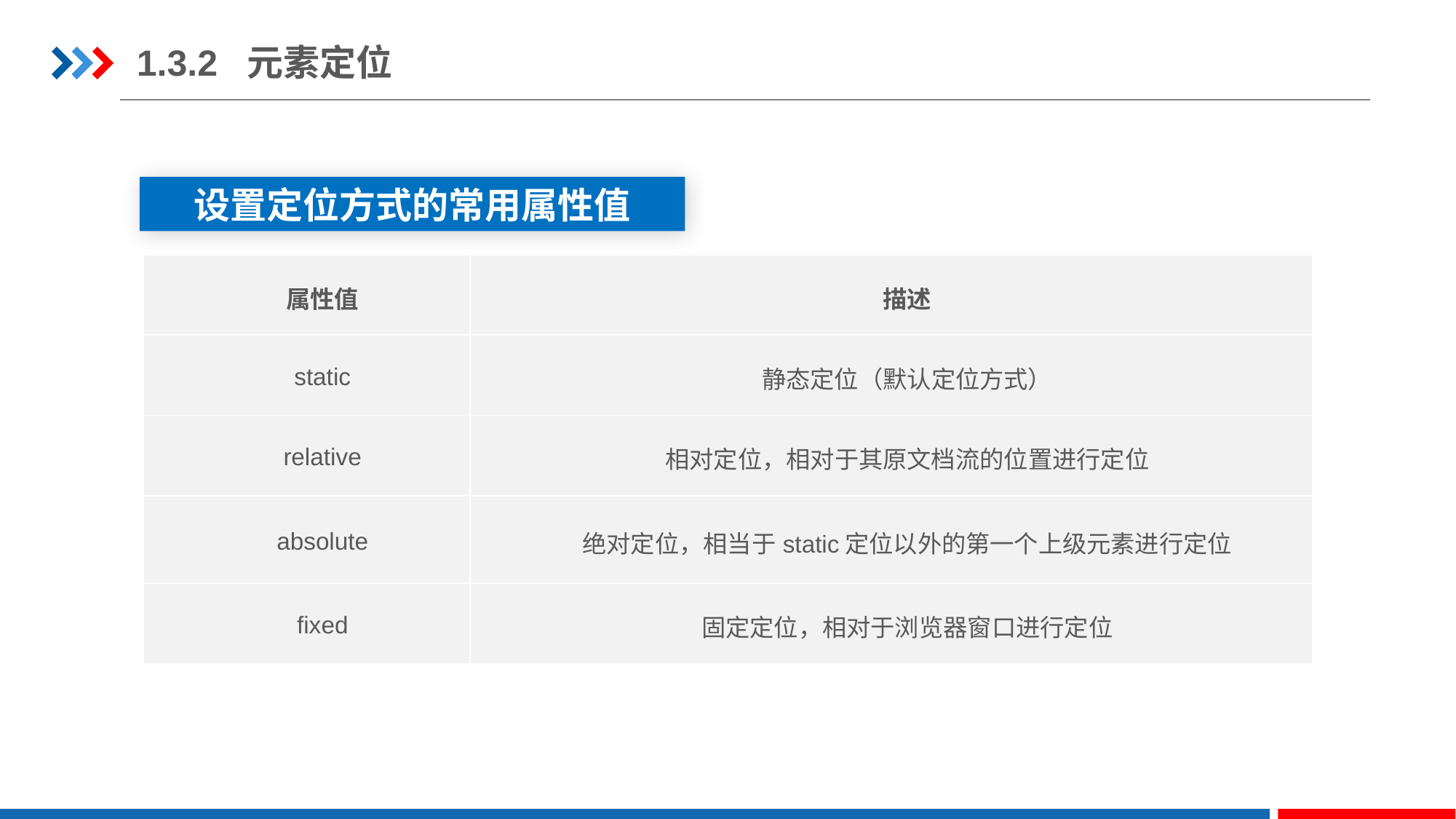

1.3.2  元素定位
设置定位方式的常用属性值
| 属性值 | 描述 |
| --- | --- |
| static | 静态定位（默认定位方式） |
| relative | 相对定位，相对于其原文档流的位置进行定位 |
| absolute | 绝对定位，相当于static定位以外的第一个上级元素进行定位 |
| fixed | 固定定位，相对于浏览器窗口进行定位 |